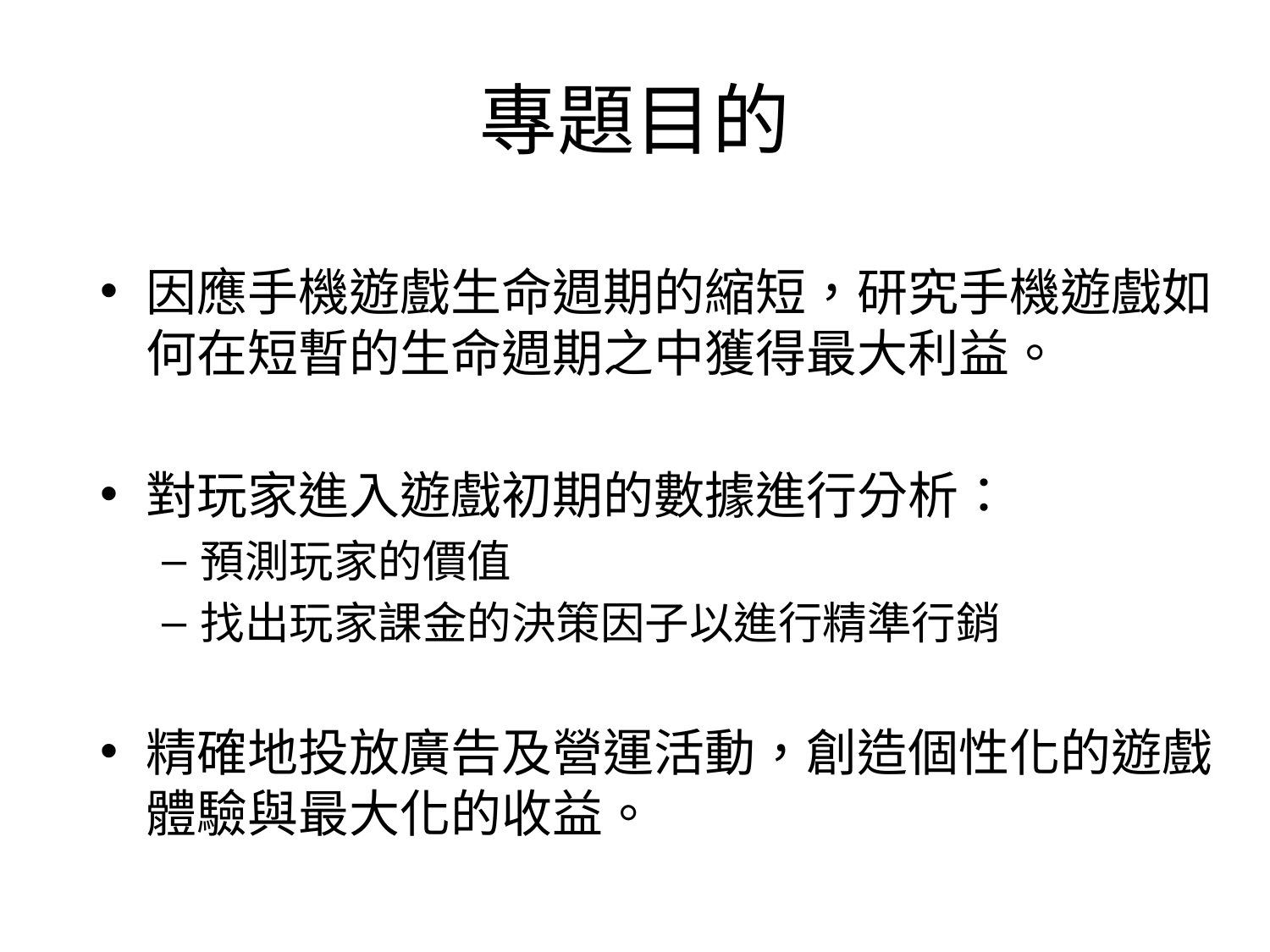

# 專題目的
因應手機遊戲生命週期的縮短，研究手機遊戲如何在短暫的生命週期之中獲得最大利益。

對玩家進入遊戲初期的數據進行分析：
預測玩家的價值
找出玩家課金的決策因子以進行精準行銷

精確地投放廣告及營運活動，創造個性化的遊戲體驗與最大化的收益。